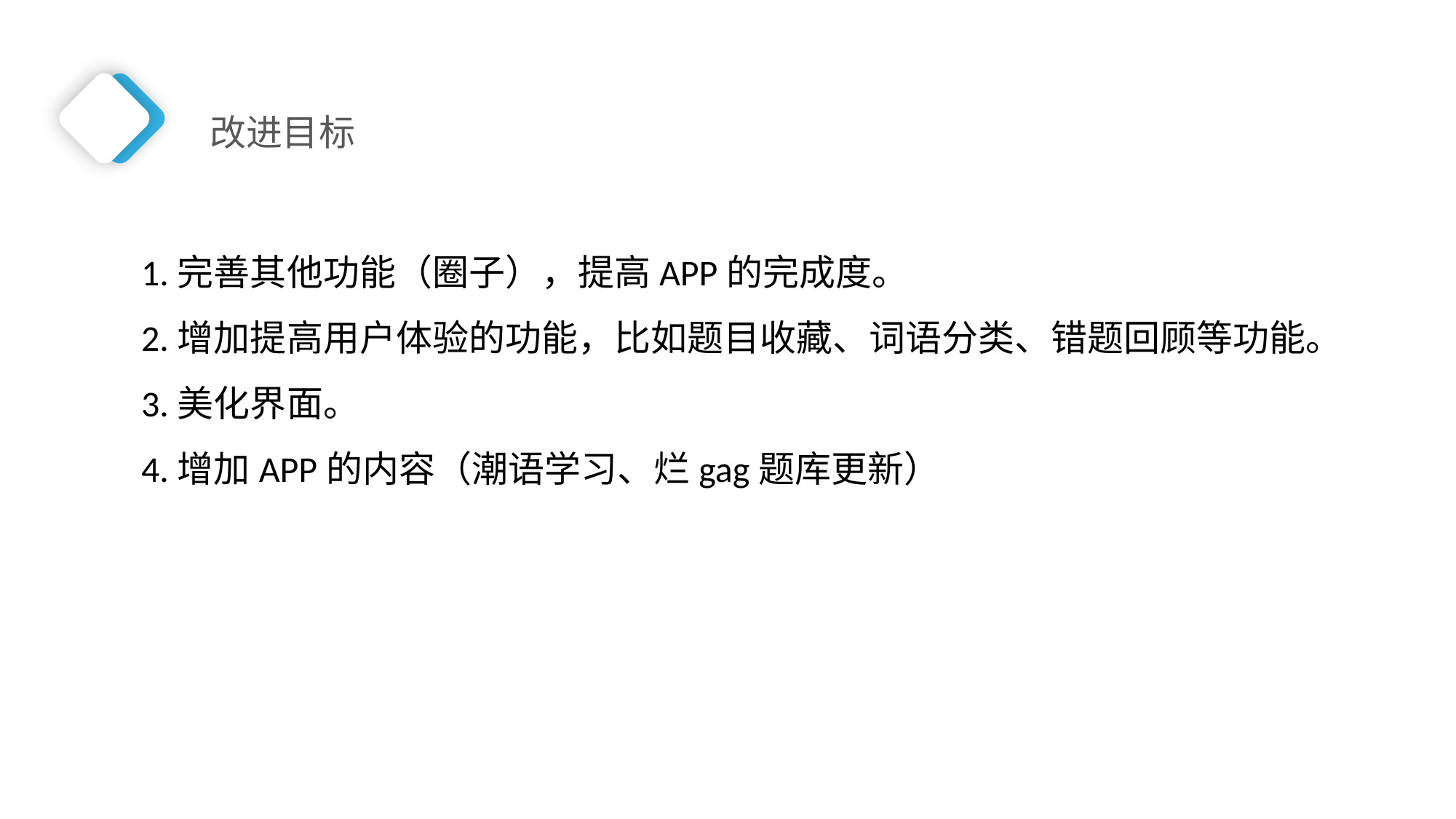

改进目标

1.完善其他功能（圈子），提高APP的完成度。
2.增加提高用户体验的功能，比如题目收藏、词语分类、错题回顾等功能。
3.美化界面。
4.增加APP的内容（潮语学习、烂gag题库更新）